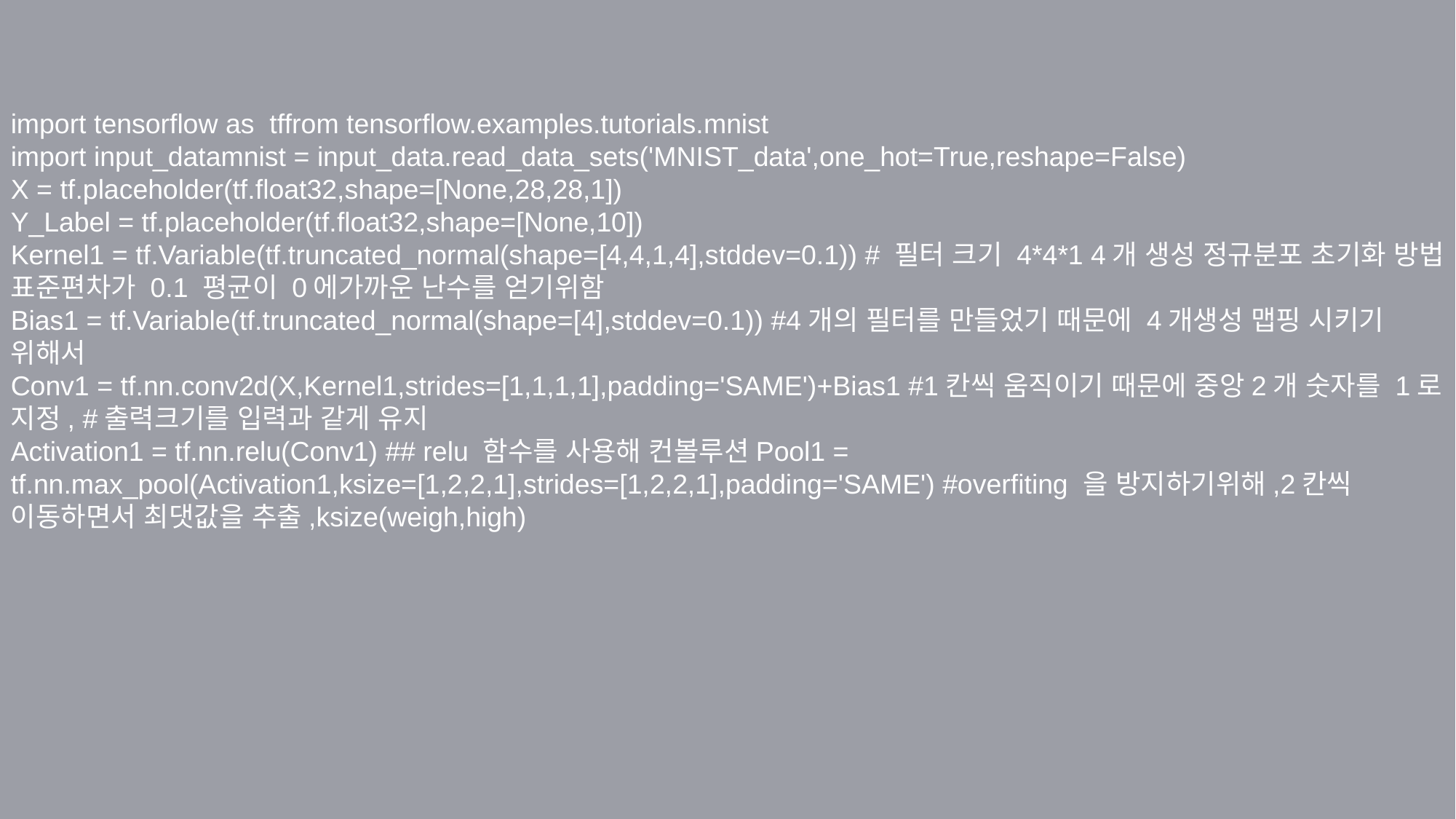

1 CNN 알고리즘 연구
import tensorflow as  tffrom tensorflow.examples.tutorials.mnist
import input_datamnist = input_data.read_data_sets('MNIST_data',one_hot=True,reshape=False)
X = tf.placeholder(tf.float32,shape=[None,28,28,1])
Y_Label = tf.placeholder(tf.float32,shape=[None,10])
Kernel1 = tf.Variable(tf.truncated_normal(shape=[4,4,1,4],stddev=0.1)) # 필터 크기 4*4*1 4개 생성 정규분포 초기화 방법 표준편차가 0.1 평균이 0에가까운 난수를 얻기위함
Bias1 = tf.Variable(tf.truncated_normal(shape=[4],stddev=0.1)) #4개의 필터를 만들었기 때문에 4개생성 맵핑 시키기 위해서
Conv1 = tf.nn.conv2d(X,Kernel1,strides=[1,1,1,1],padding='SAME')+Bias1 #1칸씩 움직이기 때문에 중앙2개 숫자를 1로 지정, #출력크기를 입력과 같게 유지
Activation1 = tf.nn.relu(Conv1) ## relu 함수를 사용해 컨볼루션Pool1 = tf.nn.max_pool(Activation1,ksize=[1,2,2,1],strides=[1,2,2,1],padding='SAME') #overfiting 을 방지하기위해,2칸씩 이동하면서 최댓값을 추출,ksize(weigh,high)